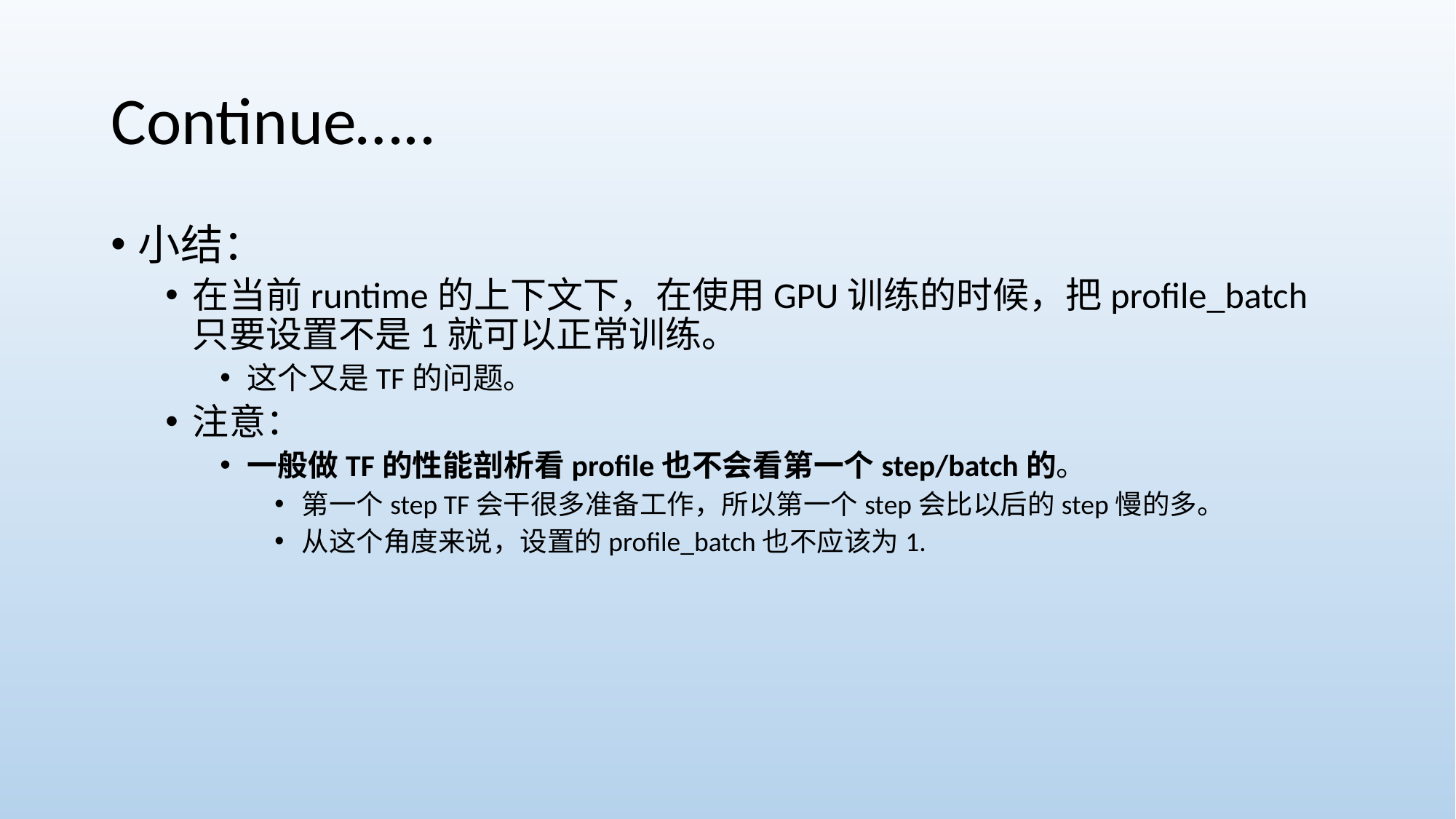

# Continue…..
小结：
在当前runtime的上下文下，在使用GPU训练的时候，把profile_batch只要设置不是1就可以正常训练。
这个又是TF的问题。
注意：
一般做TF的性能剖析看profile也不会看第一个step/batch的。
第一个step TF会干很多准备工作，所以第一个step会比以后的step慢的多。
从这个角度来说，设置的profile_batch也不应该为1.